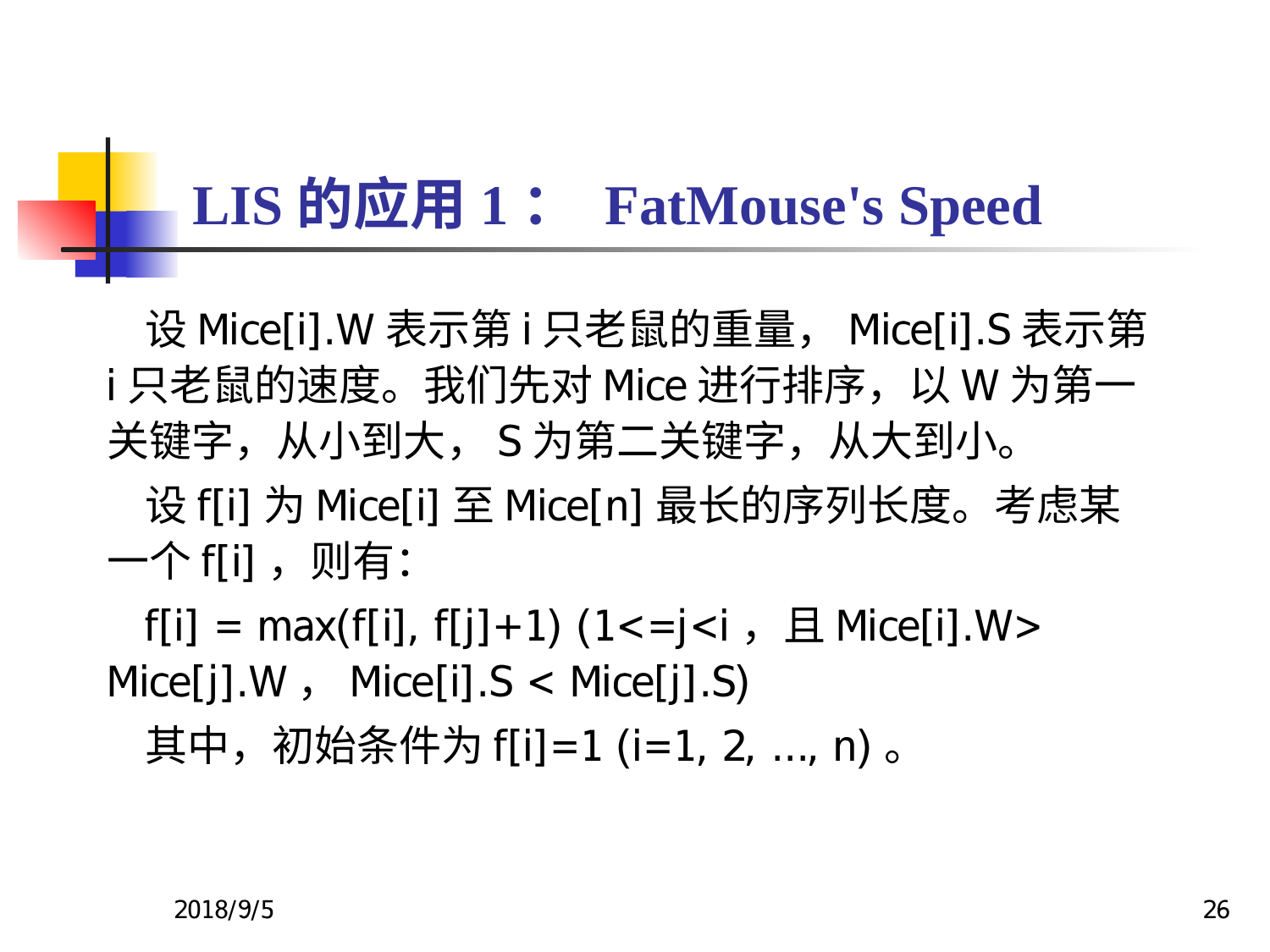

# LIS的应用1： FatMouse's Speed
设Mice[i].W表示第i只老鼠的重量，Mice[i].S表示第i只老鼠的速度。我们先对Mice进行排序，以W为第一关键字，从小到大，S为第二关键字，从大到小。
设f[i]为Mice[i]至Mice[n]最长的序列长度。考虑某一个f[i]，则有：
f[i] = max(f[i], f[j]+1) (1<=j<i，且Mice[i].W> Mice[j].W，Mice[i].S < Mice[j].S)
其中，初始条件为f[i]=1 (i=1, 2, ..., n)。
2018/9/5
26